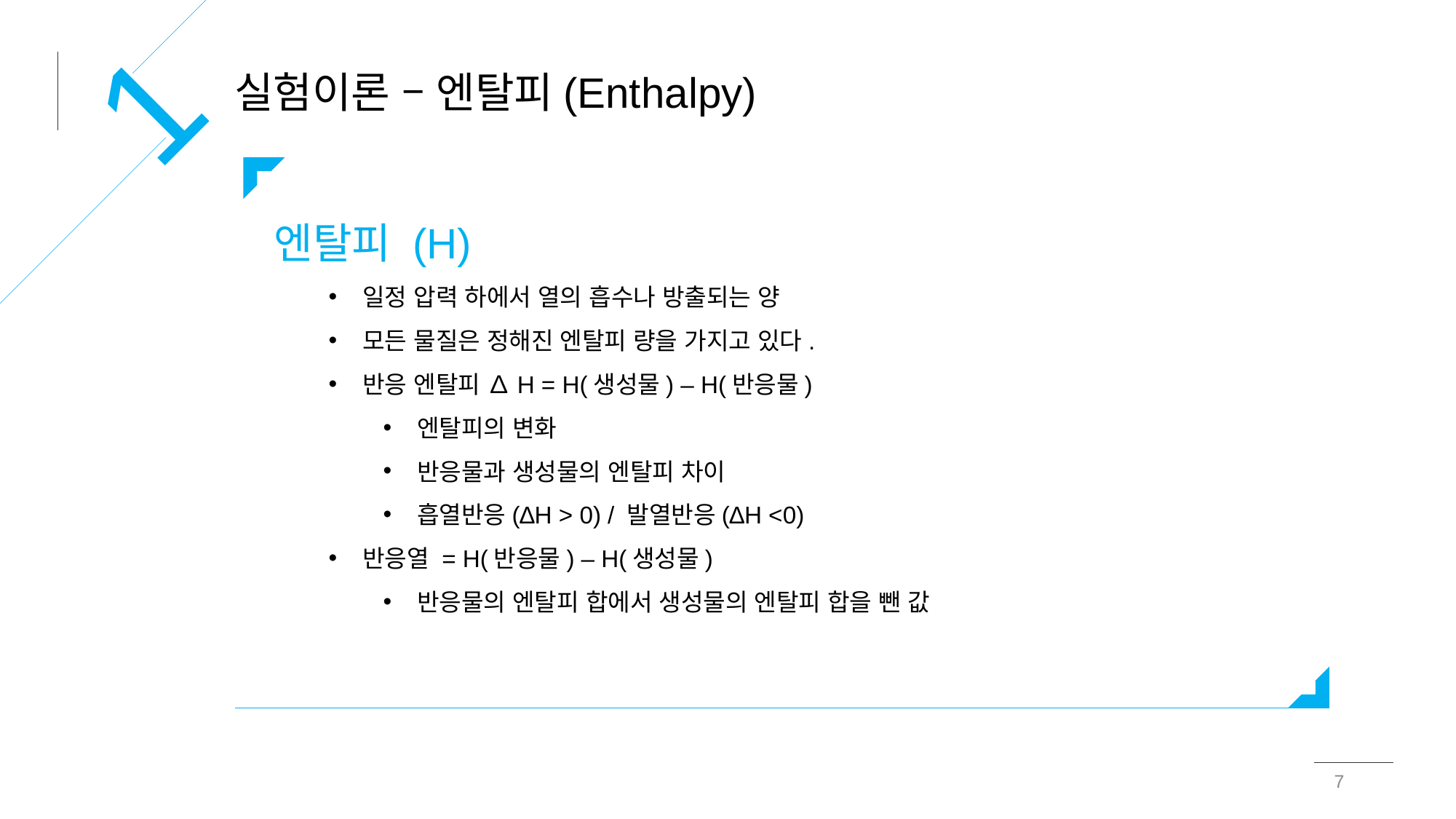

1
실험이론 – 엔탈피(Enthalpy)

엔탈피 (H)
일정 압력 하에서 열의 흡수나 방출되는 양
모든 물질은 정해진 엔탈피 량을 가지고 있다.
반응 엔탈피 ∆H = H(생성물) – H(반응물)
엔탈피의 변화
반응물과 생성물의 엔탈피 차이
흡열반응(∆H > 0) / 발열반응(∆H <0)
반응열 = H(반응물) – H(생성물)
반응물의 엔탈피 합에서 생성물의 엔탈피 합을 뺀 값

7